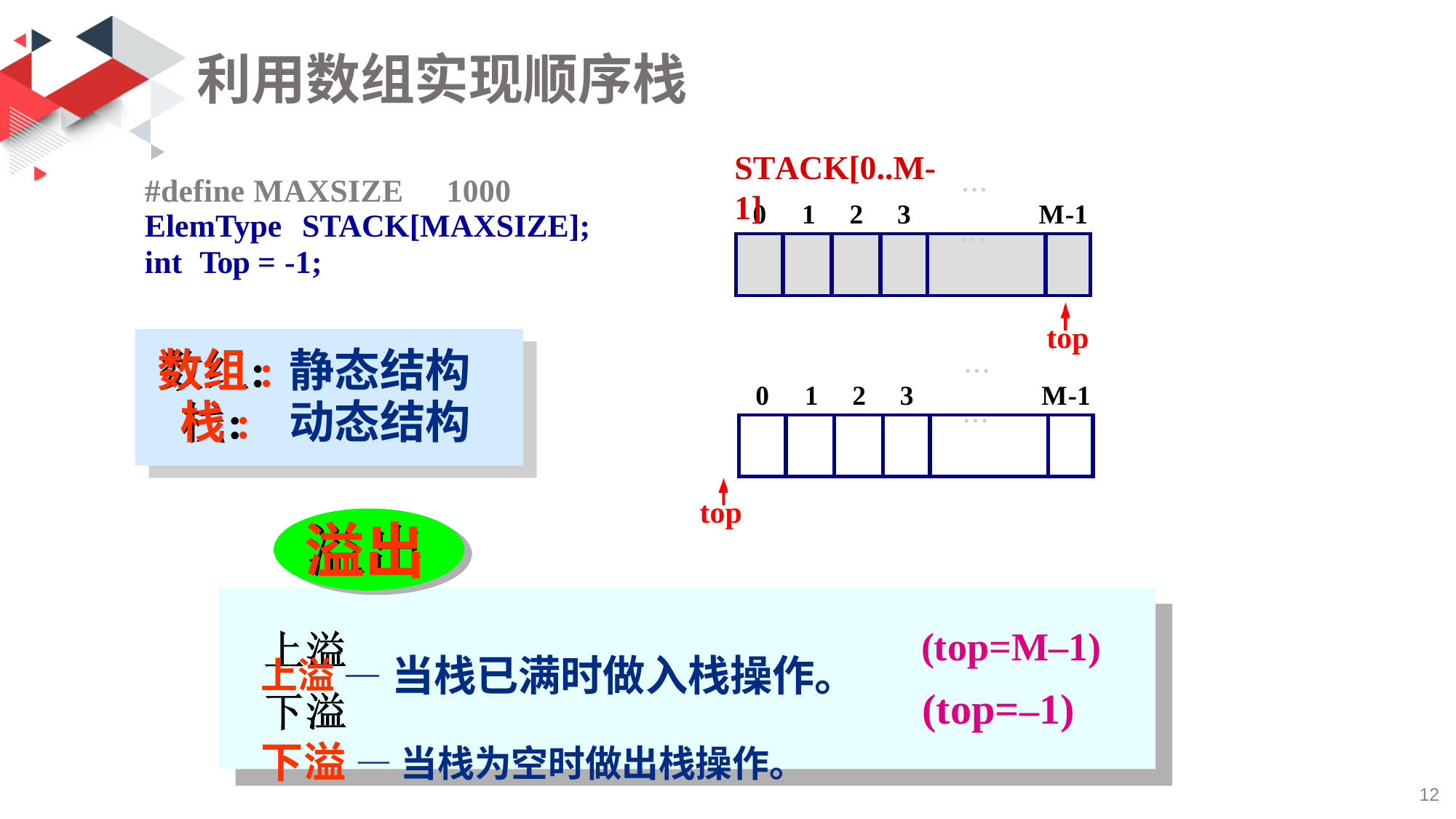

# 利用数组实现顺序栈
STACK[0..M-1]
…
#define MAXSIZE	1000
ElemType	STACK[MAXSIZE];
int	Top = -1;
0	1	2	3
M-1
|  |  |  |  | … |  |
| --- | --- | --- | --- | --- | --- |

top
M-1

数组:	静态结构 栈:	动态结构

…

0	1	2	3

|  |  |  |  | … |  |
| --- | --- | --- | --- | --- | --- |

top

溢出

(top=M–1)
(top=–1)
上溢 — 当栈已满时做入栈操作。 下溢 — 当栈为空时做出栈操作。

12